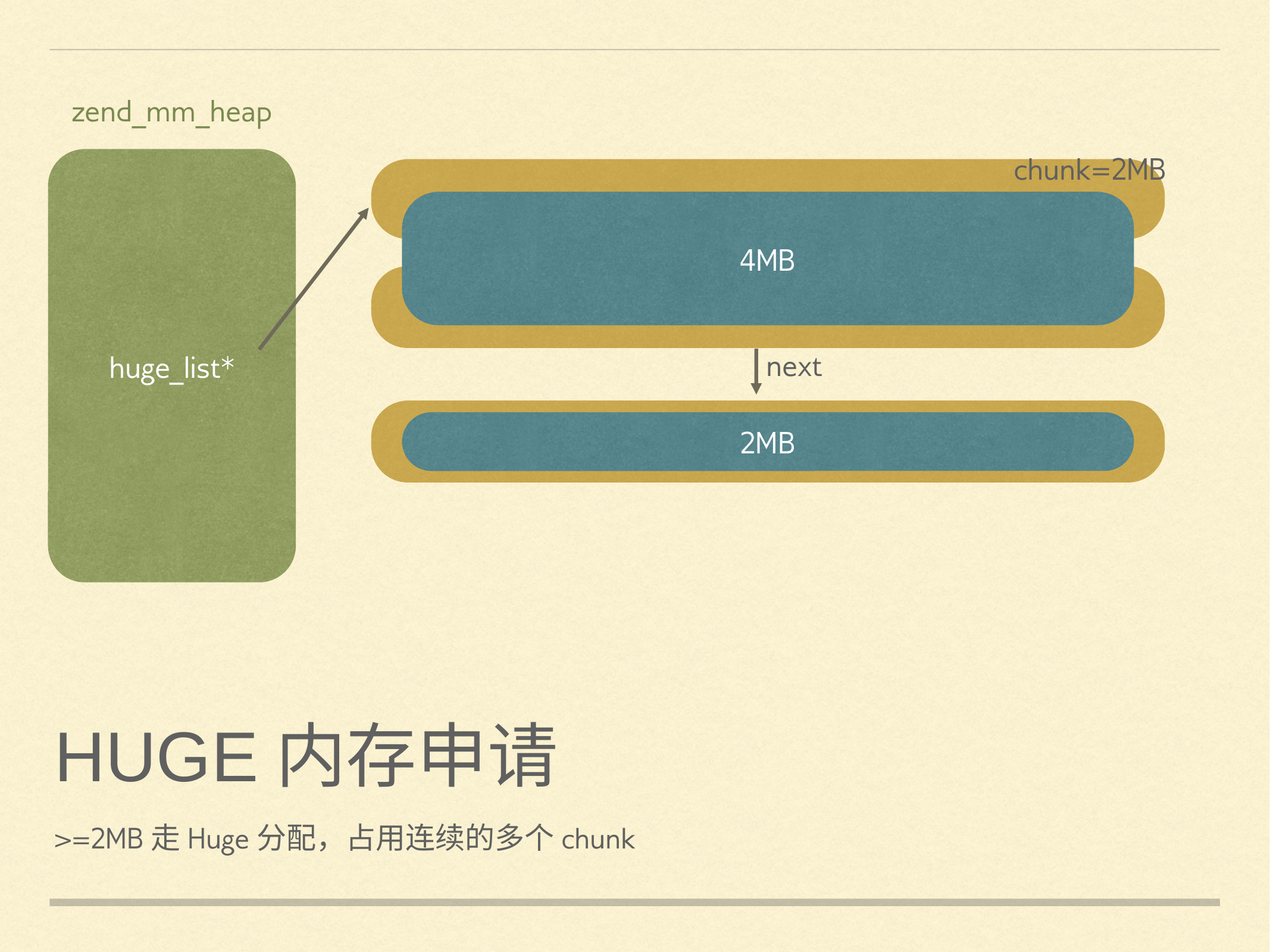

zend_mm_heap
huge_list*
chunk=2MB

4MB

next

2MB
# HUGE内存申请
>=2MB走Huge分配，占用连续的多个chunk